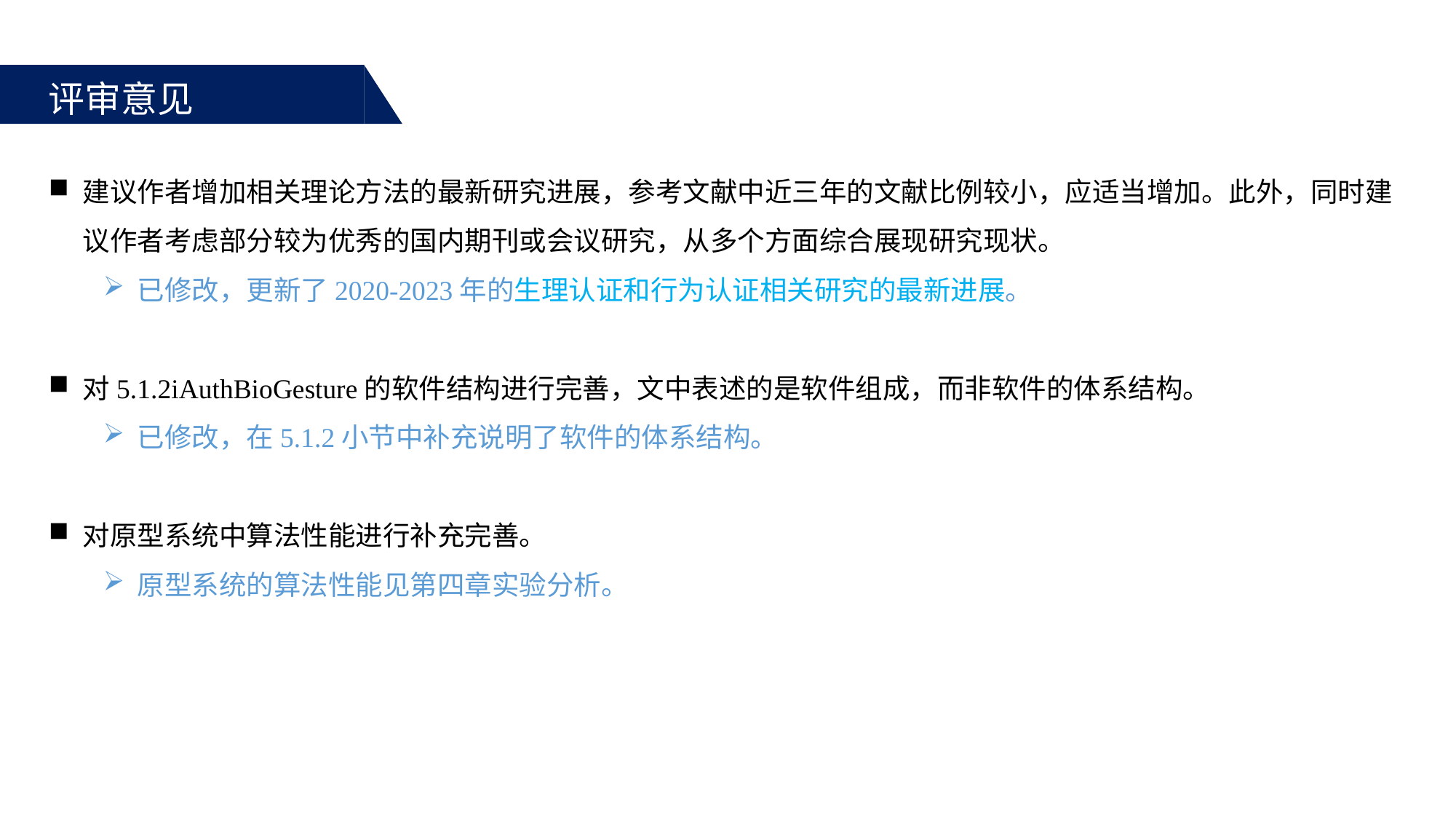

评审意见
建议作者增加相关理论方法的最新研究进展，参考文献中近三年的文献比例较小，应适当增加。此外，同时建议作者考虑部分较为优秀的国内期刊或会议研究，从多个方面综合展现研究现状。
已修改，更新了2020-2023年的生理认证和行为认证相关研究的最新进展。

对5.1.2iAuthBioGesture的软件结构进行完善，文中表述的是软件组成，而非软件的体系结构。
已修改，在5.1.2小节中补充说明了软件的体系结构。

对原型系统中算法性能进行补充完善。
原型系统的算法性能见第四章实验分析。